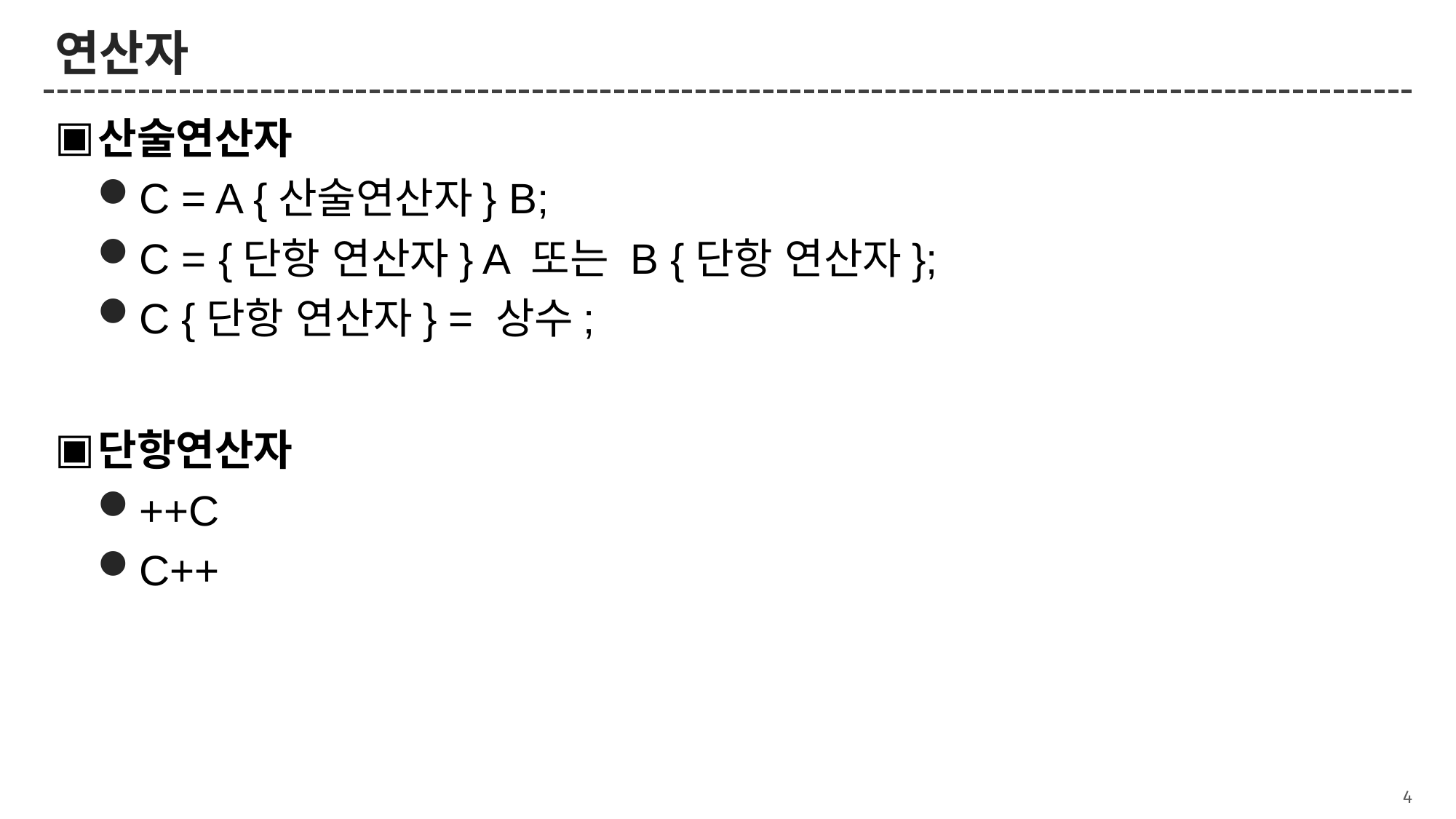

# 연산자
산술연산자
C = A {산술연산자} B;
C = {단항 연산자} A 또는 B {단항 연산자};
C {단항 연산자} = 상수;

단항연산자
++C
C++